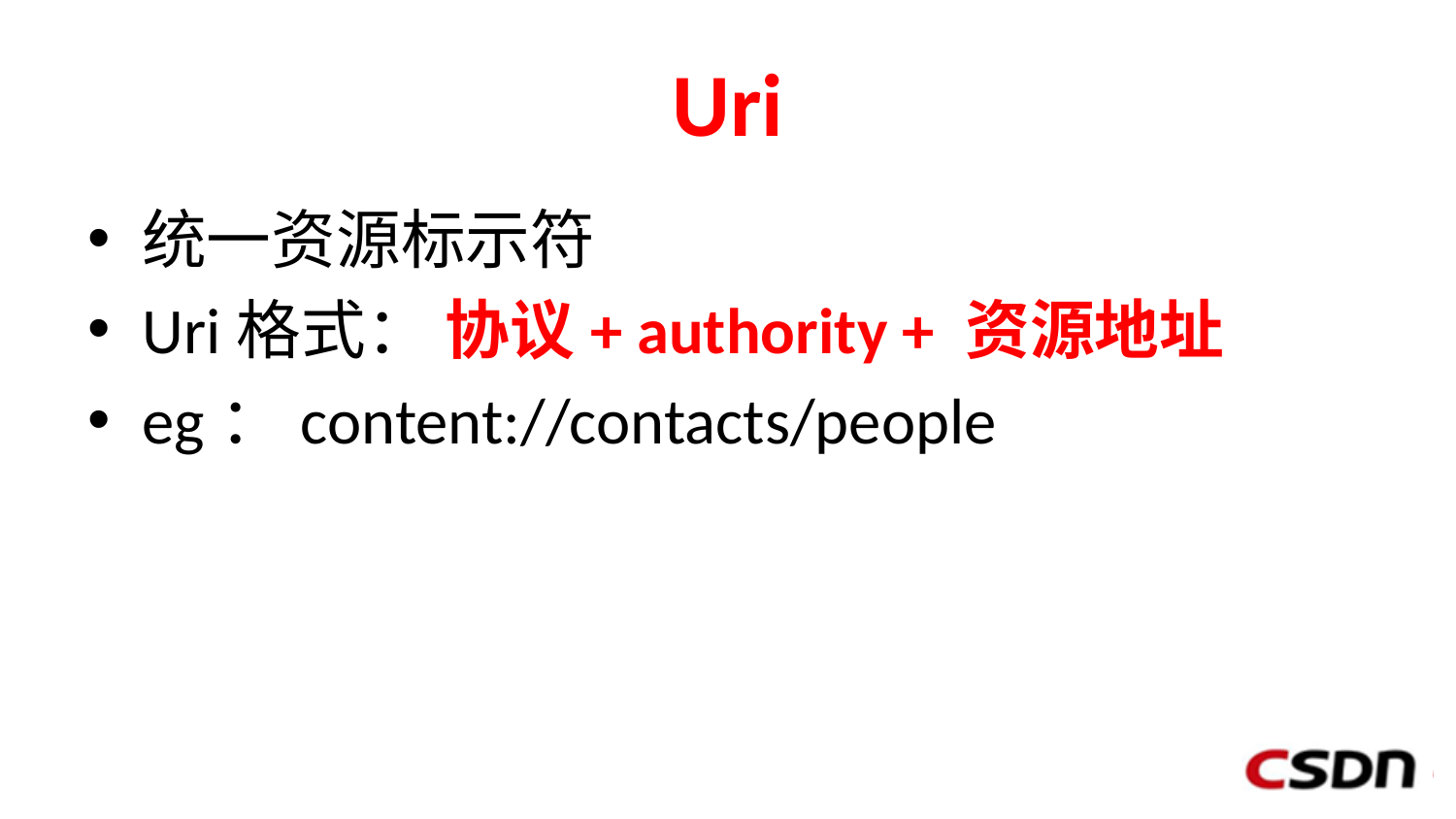

# Uri
统一资源标示符
Uri格式： 协议+ authority + 资源地址
eg：content://contacts/people